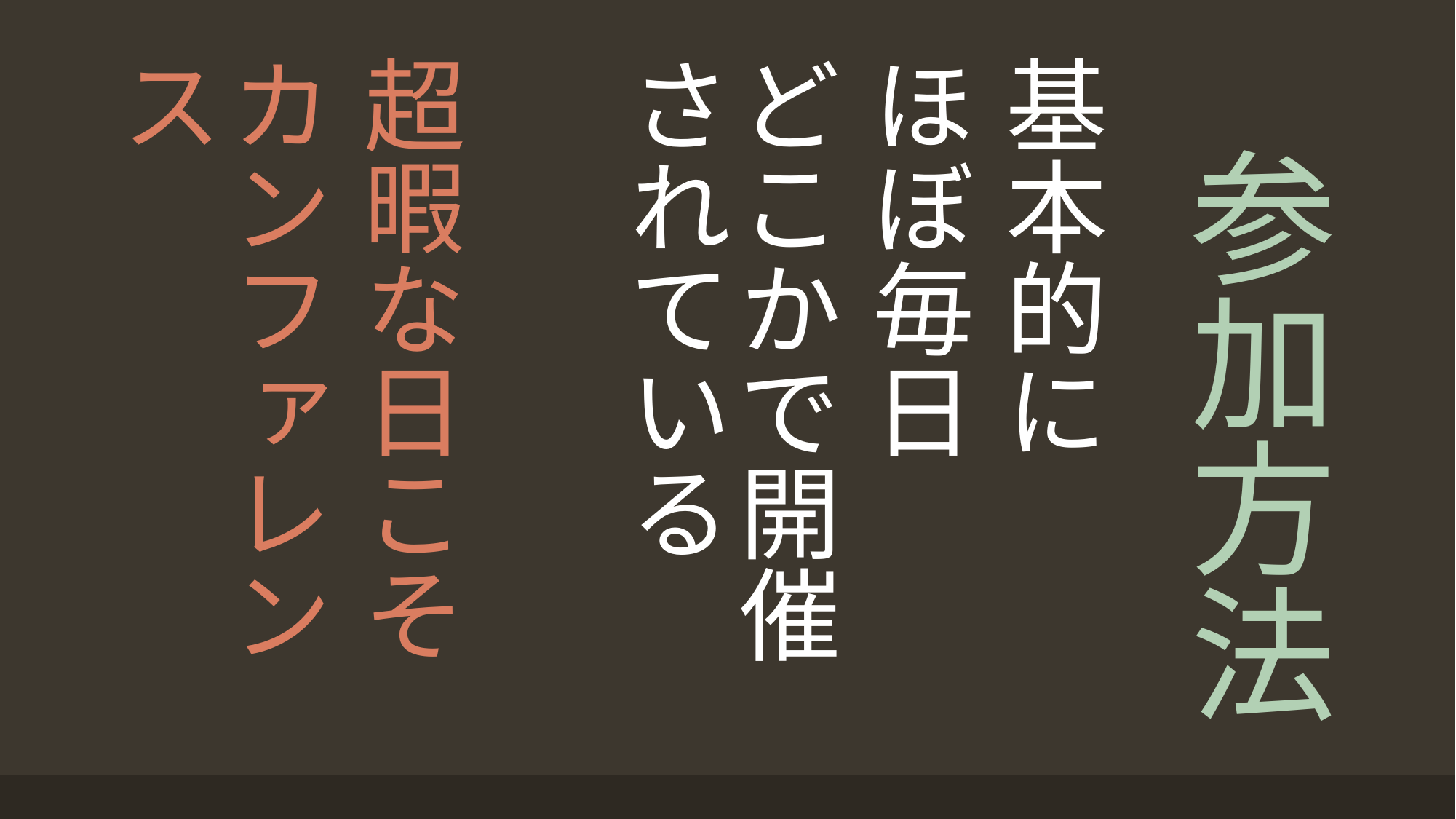

基本的に
ほぼ毎日
どこかで開催されている

超暇な日こそ
カンファレンス
# 参加方法